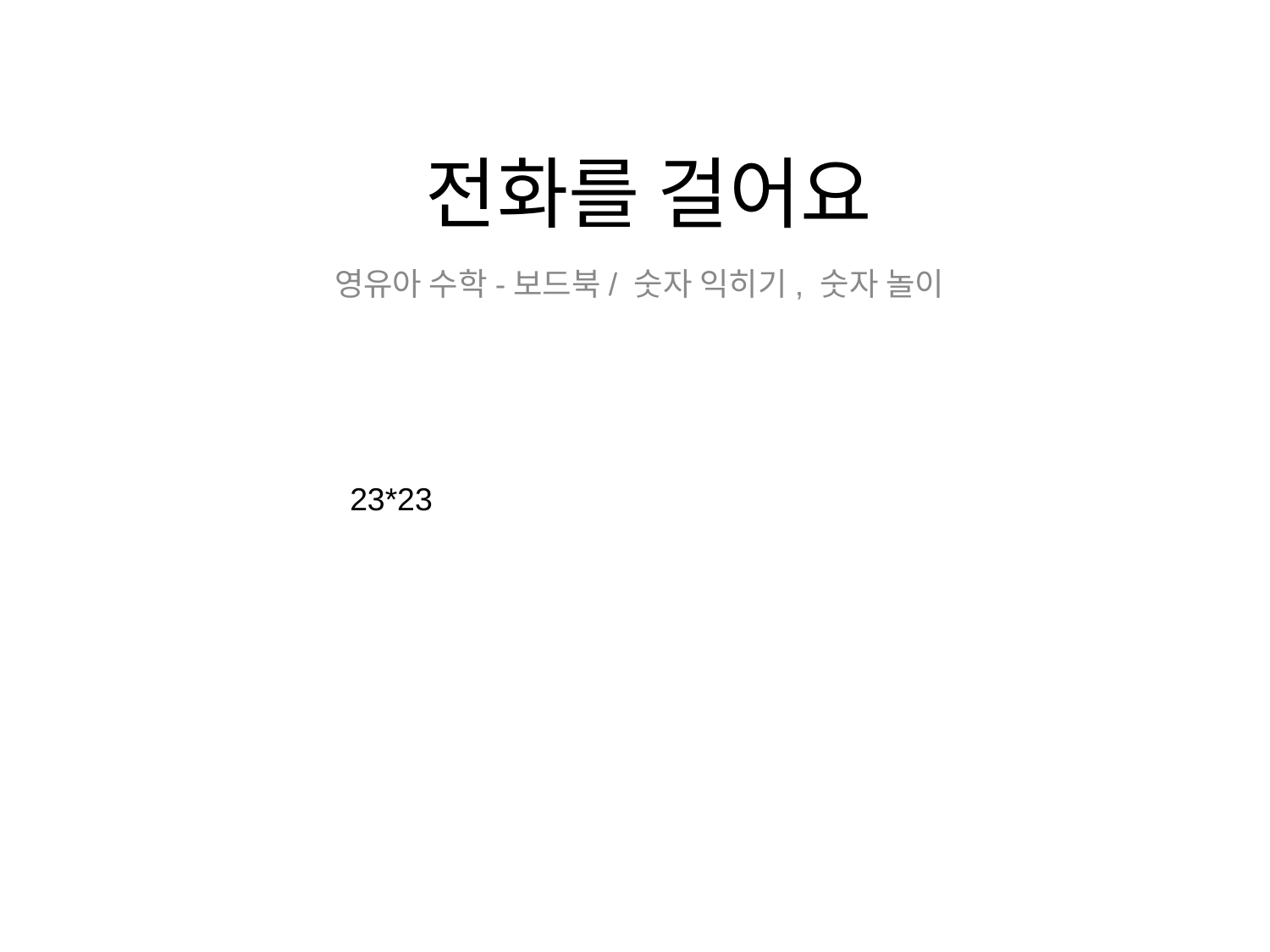

# 전화를 걸어요
영유아 수학-보드북/ 숫자 익히기, 숫자 놀이

23*23